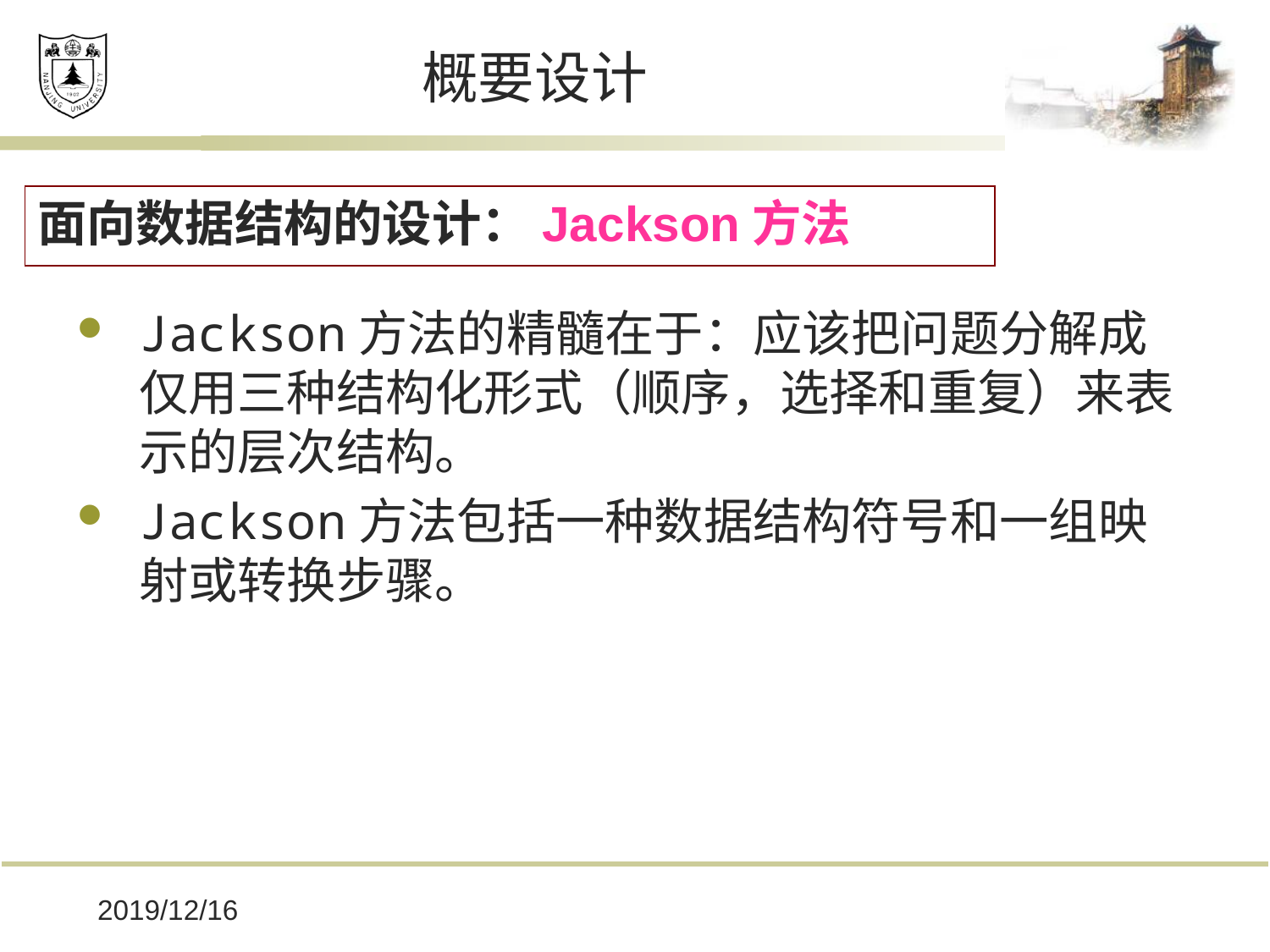

# 概要设计
面向数据结构的设计：Jackson方法
Jackson方法的精髓在于：应该把问题分解成仅用三种结构化形式（顺序，选择和重复）来表示的层次结构。
Jackson方法包括一种数据结构符号和一组映射或转换步骤。
2019/12/16